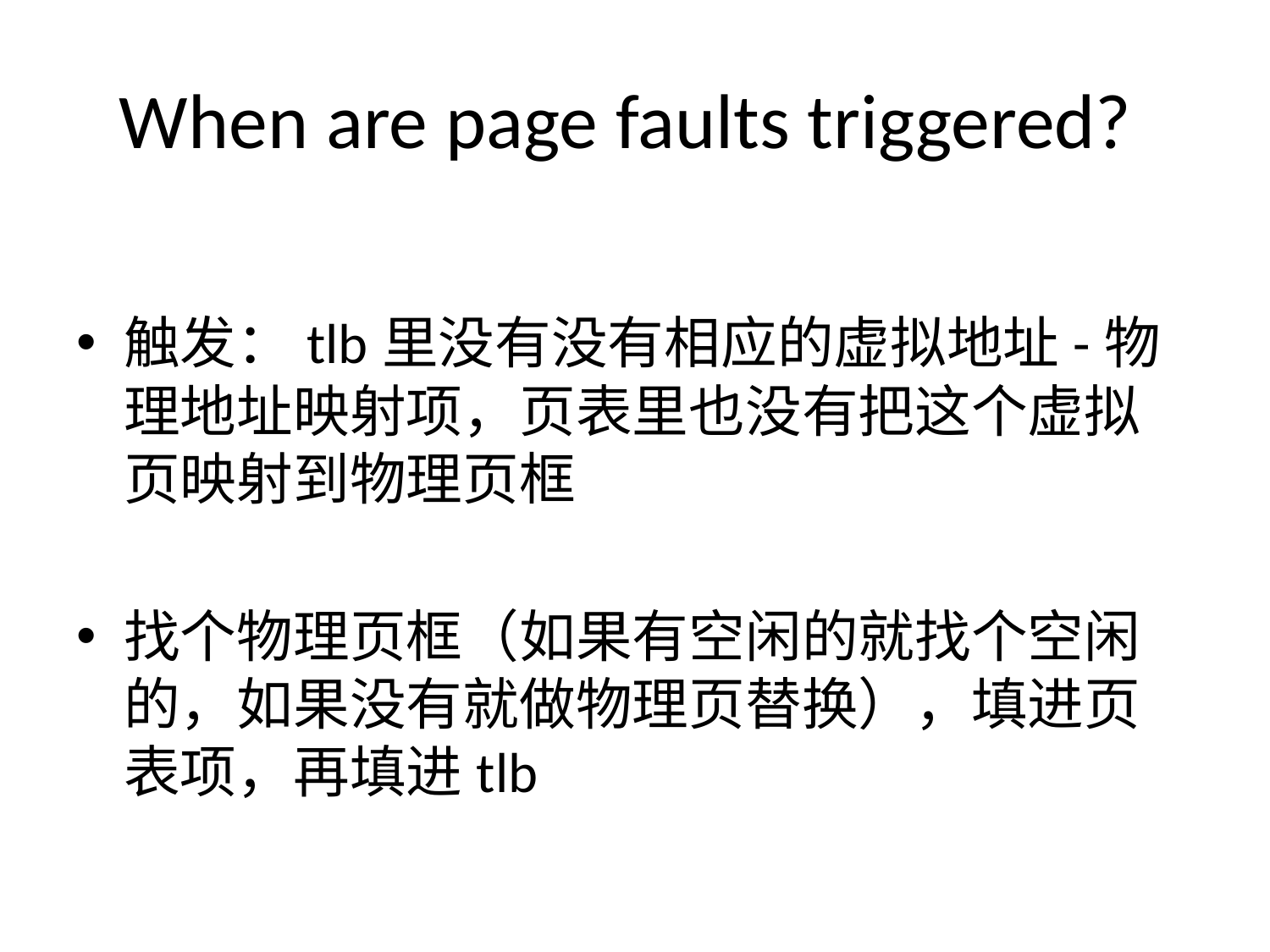

# When are page faults triggered?

触发：tlb里没有没有相应的虚拟地址-物理地址映射项，页表里也没有把这个虚拟页映射到物理页框

找个物理页框（如果有空闲的就找个空闲的，如果没有就做物理页替换），填进页表项，再填进tlb